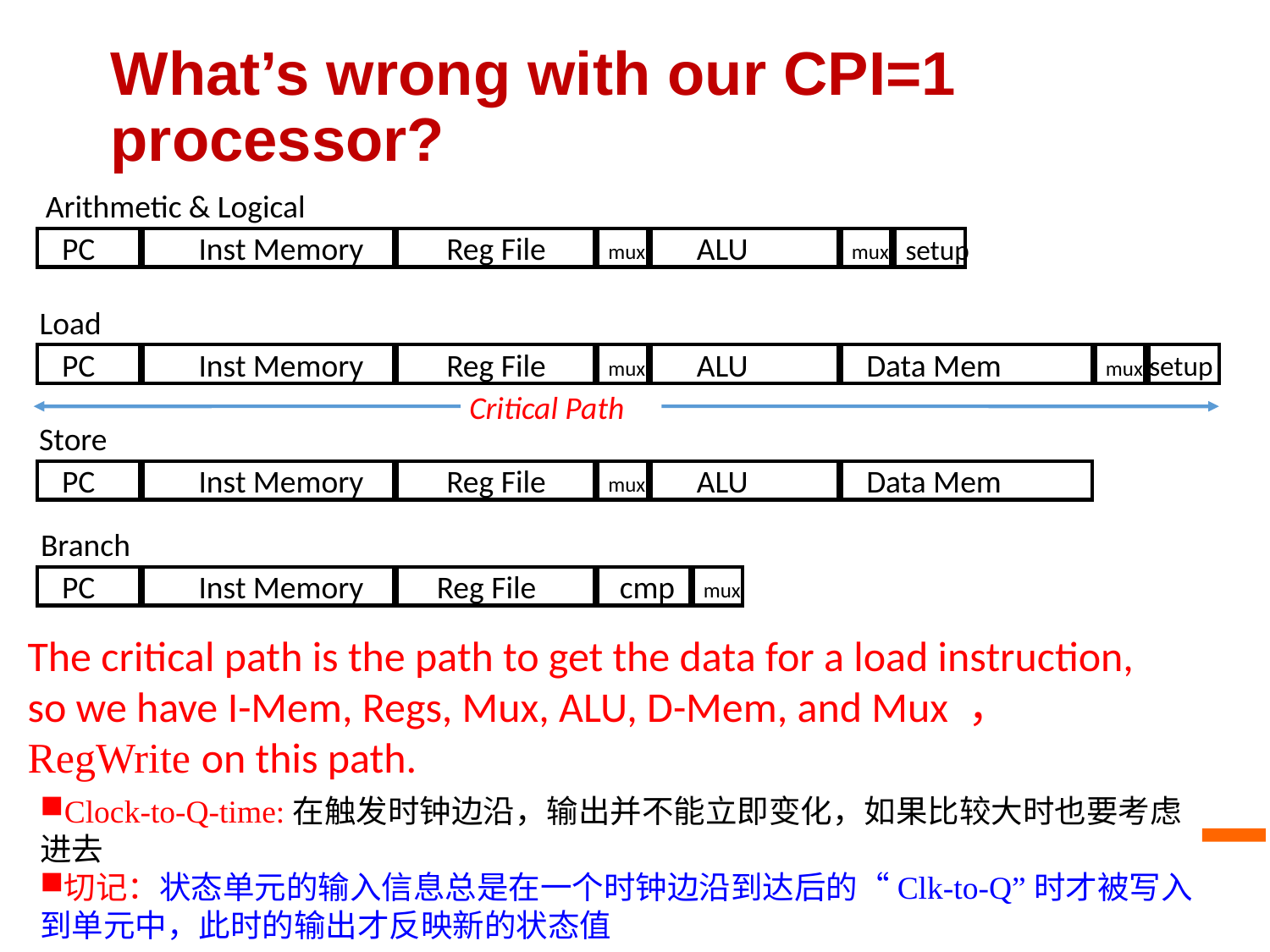

# What’s wrong with our CPI=1 processor?
Arithmetic & Logical
PC
Inst Memory
Reg File
ALU
setup

mux
mux
Load
PC
Inst Memory
Reg File
ALU
Data Mem
setup

mux
mux
Critical Path

Store
PC
Inst Memory
Reg File
ALU
Data Mem

mux
Branch
PC
Inst Memory
Reg File
cmp

mux
The critical path is the path to get the data for a load instruction, so we have I-Mem, Regs, Mux, ALU, D-Mem, and Mux ， RegWrite on this path.
Clock-to-Q-time:在触发时钟边沿，输出并不能立即变化，如果比较大时也要考虑进去
切记：状态单元的输入信息总是在一个时钟边沿到达后的“Clk-to-Q”时才被写入到单元中，此时的输出才反映新的状态值